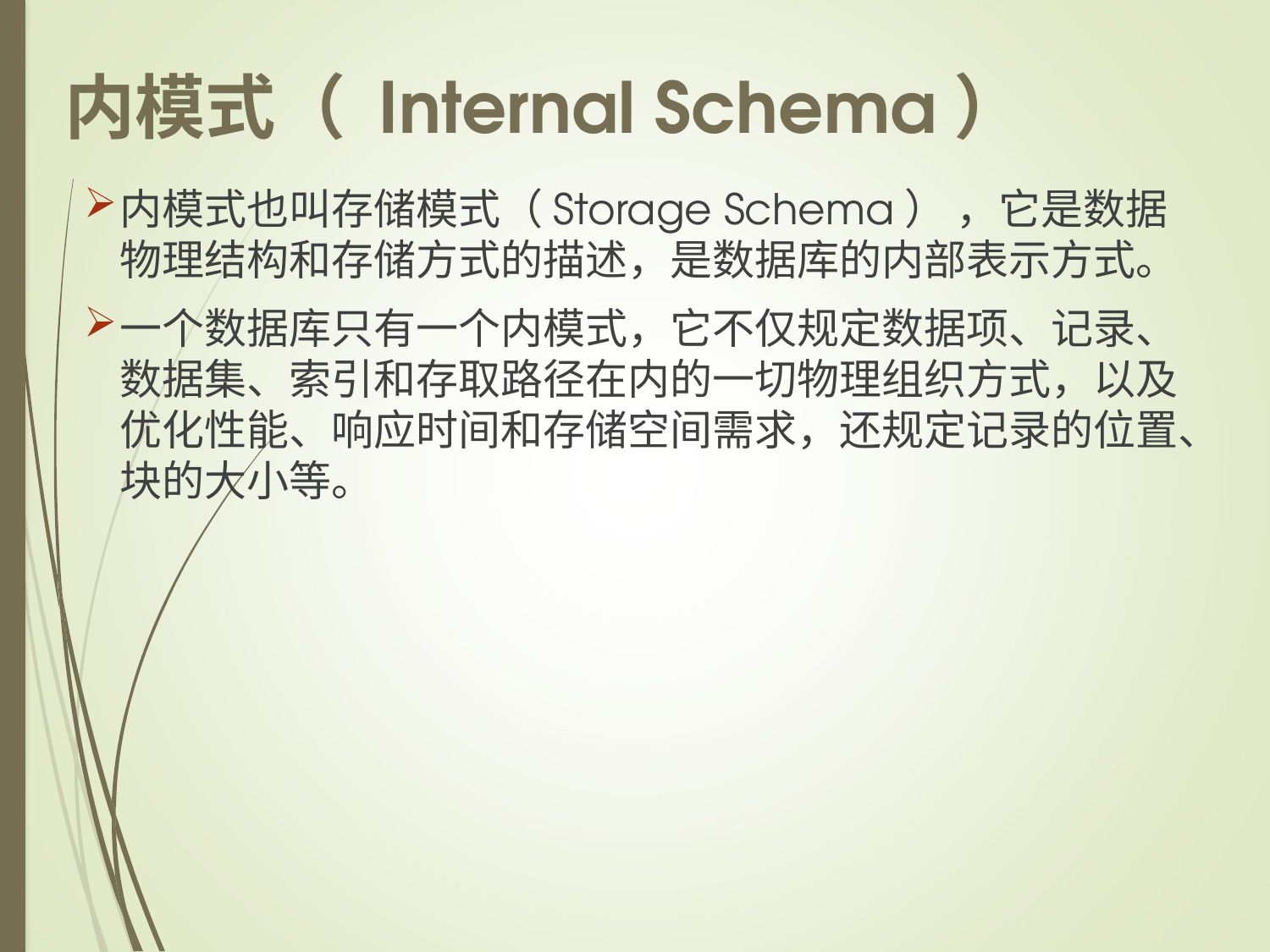

内模式（ Internal Schema）
内模式也叫存储模式（Storage Schema） ，它是数据物理结构和存储方式的描述，是数据库的内部表示方式。
一个数据库只有一个内模式，它不仅规定数据项、记录、数据集、索引和存取路径在内的一切物理组织方式，以及优化性能、响应时间和存储空间需求，还规定记录的位置、块的大小等。